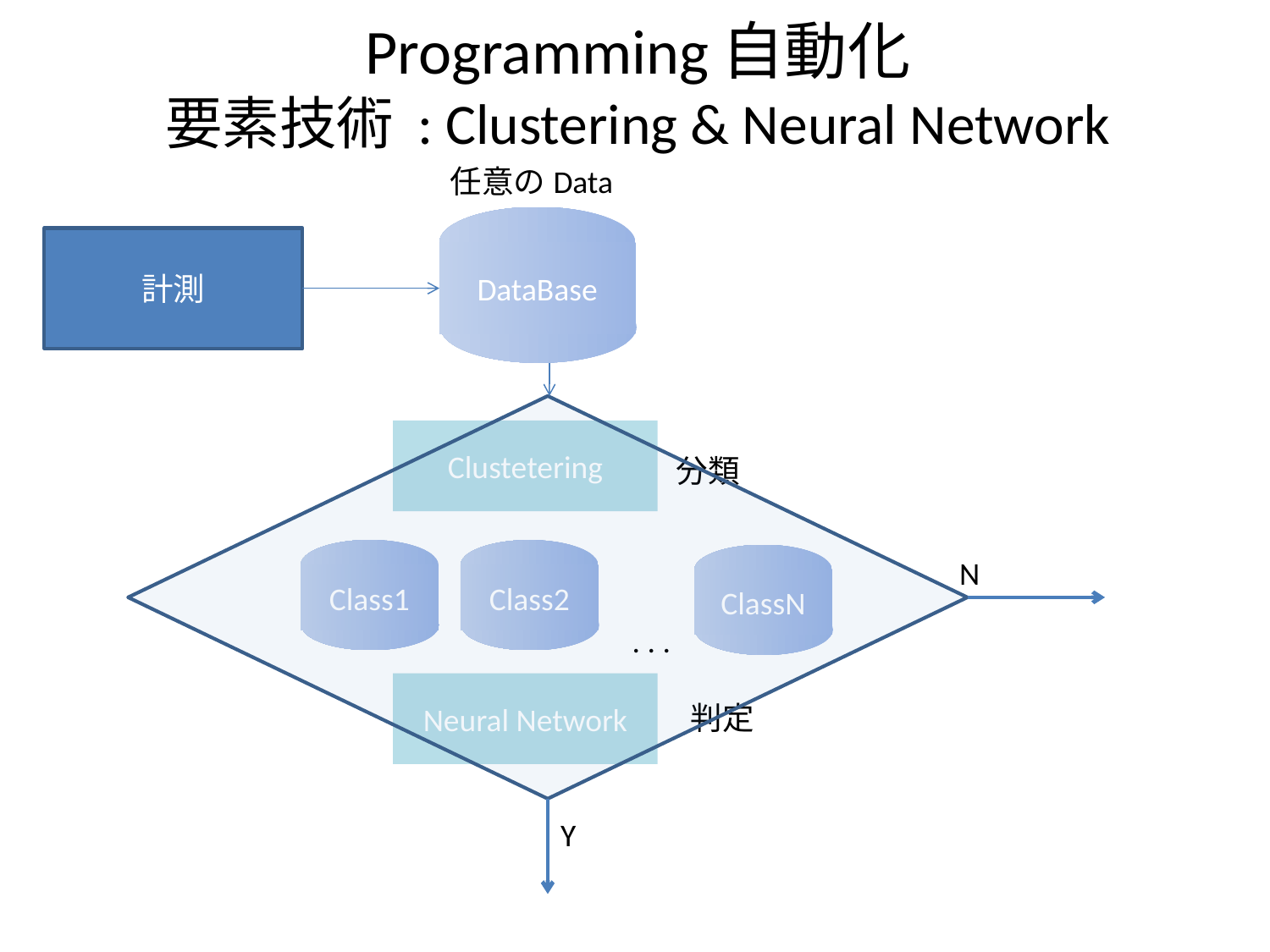

# Programming自動化 要素技術 : Clustering & Neural Network
任意のData

計測
DataBase

Clustetering
分類

Class1

Class2

ClassN

N
. . .
Neural Network
判定
Y